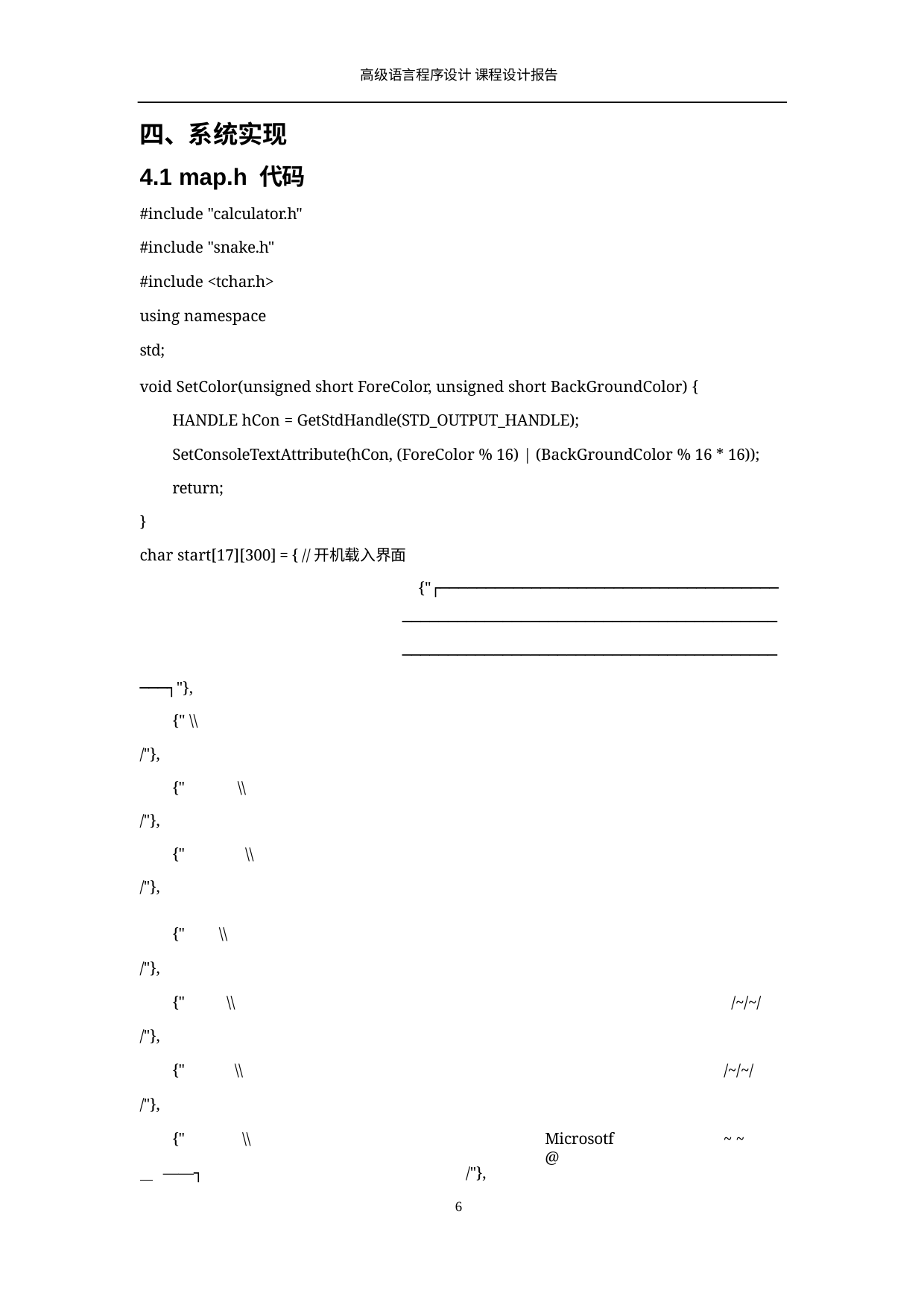

高级语言程序设计 课程设计报告

四、系统实现
4.1 map.h 代码
#include "calculator.h"
#include "snake.h" #include <tchar.h> using namespace std;
void SetColor(unsigned short ForeColor, unsigned short BackGroundColor) {

HANDLE hCon = GetStdHandle(STD_OUTPUT_HANDLE);
SetConsoleTextAttribute(hCon, (ForeColor % 16) | (BackGroundColor % 16 * 16)); return;

}

char start[17][300] = { //开机载入界面

{"┌─────────────────────────────────────

─────────────────────────────────────────

─────────────────────────────────────────

───┐"},

{" \\

/"},

{"	\\

/"},

{"	\\

/"},
{"
\\
/"},
{"
\\
/~/~/
/"},
{"
\\
/~/~/
/"},
{"
\\
Microsotf@
~ ~
   ——┐
/"},
6